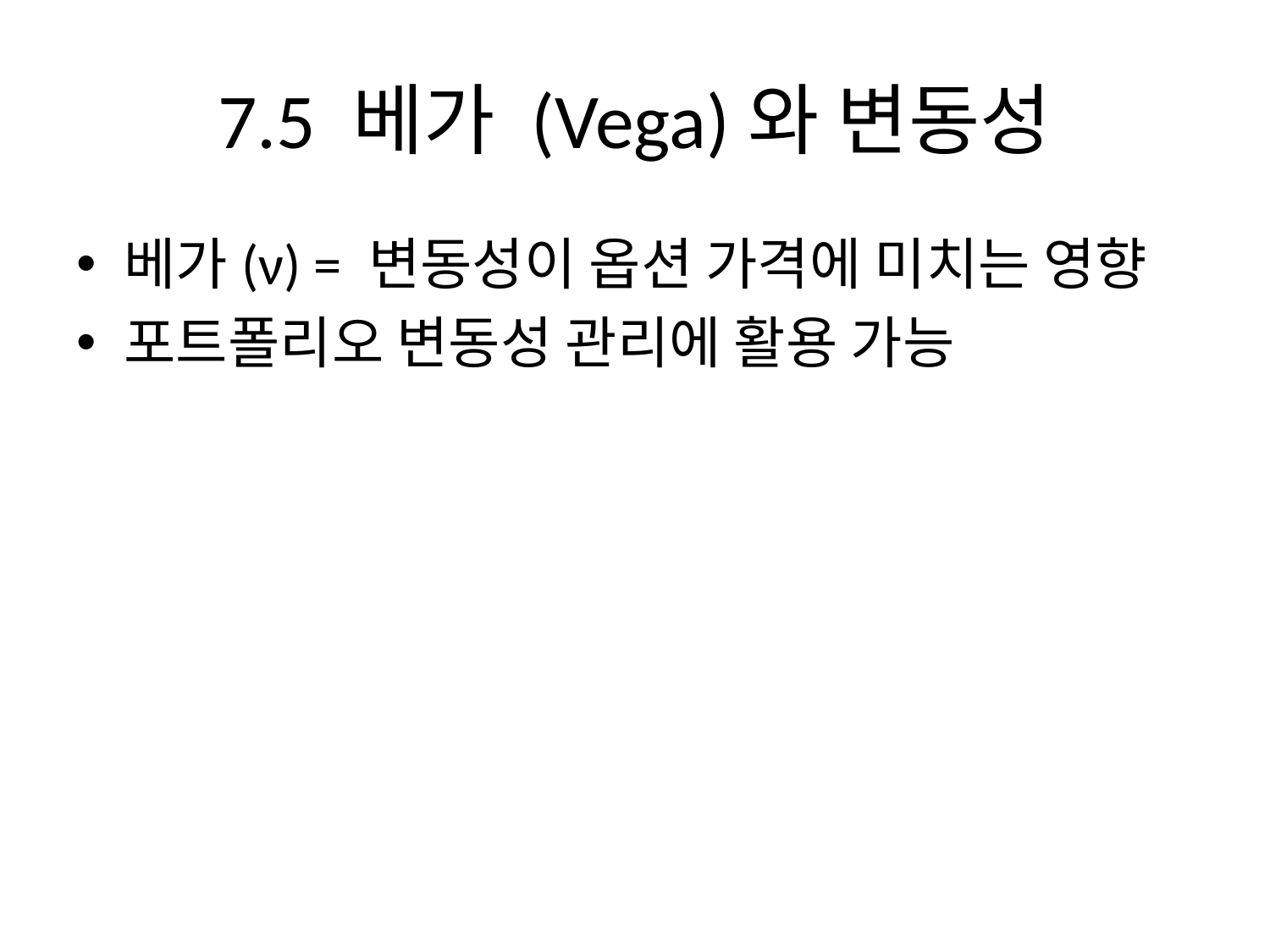

# 7.5 베가 (Vega)와 변동성
베가(ν) = 변동성이 옵션 가격에 미치는 영향
포트폴리오 변동성 관리에 활용 가능